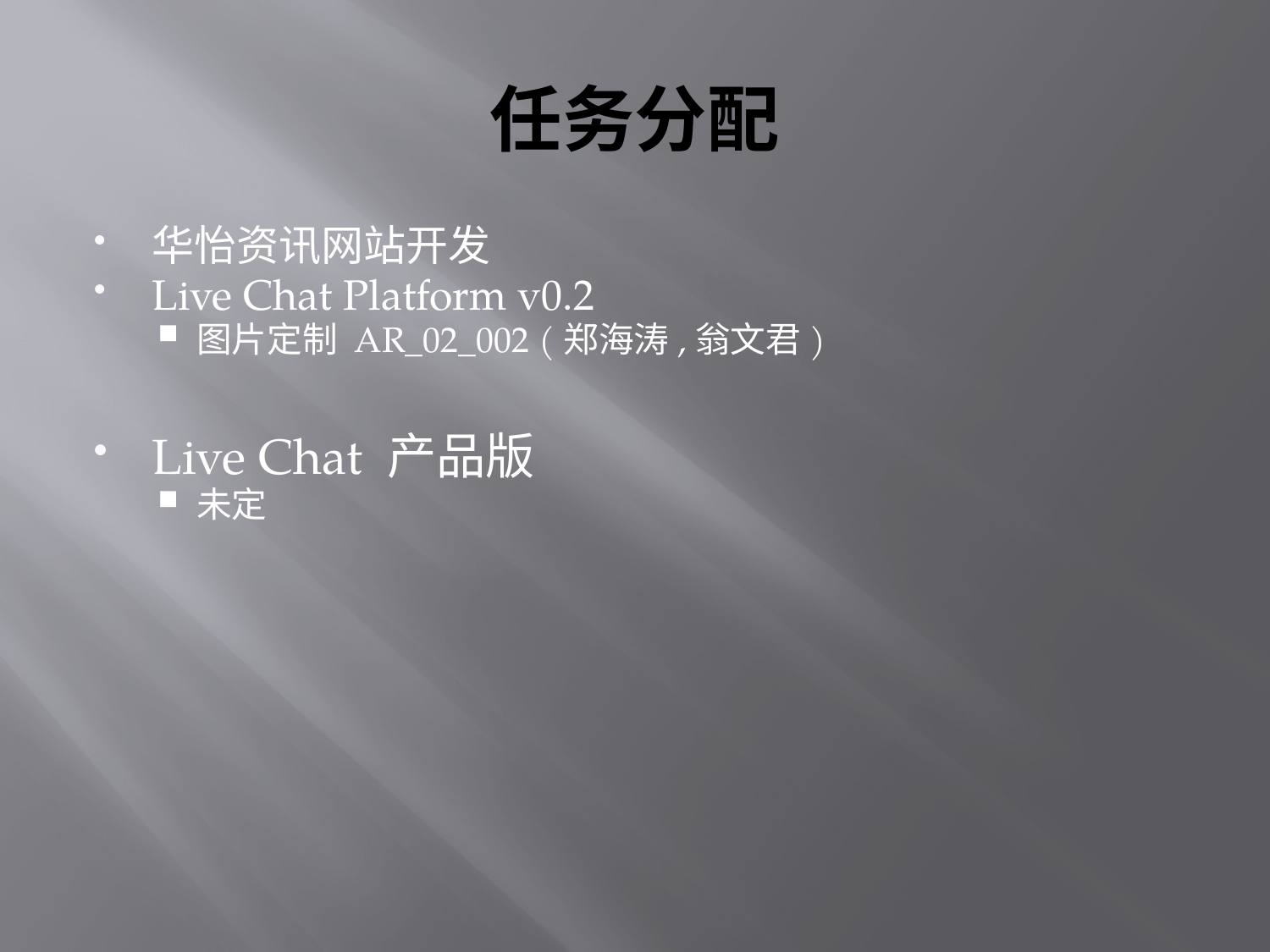

# 任务分配
华怡资讯网站开发
Live Chat Platform v0.2
图片定制 AR_02_002 (郑海涛,翁文君)

Live Chat 产品版
未定